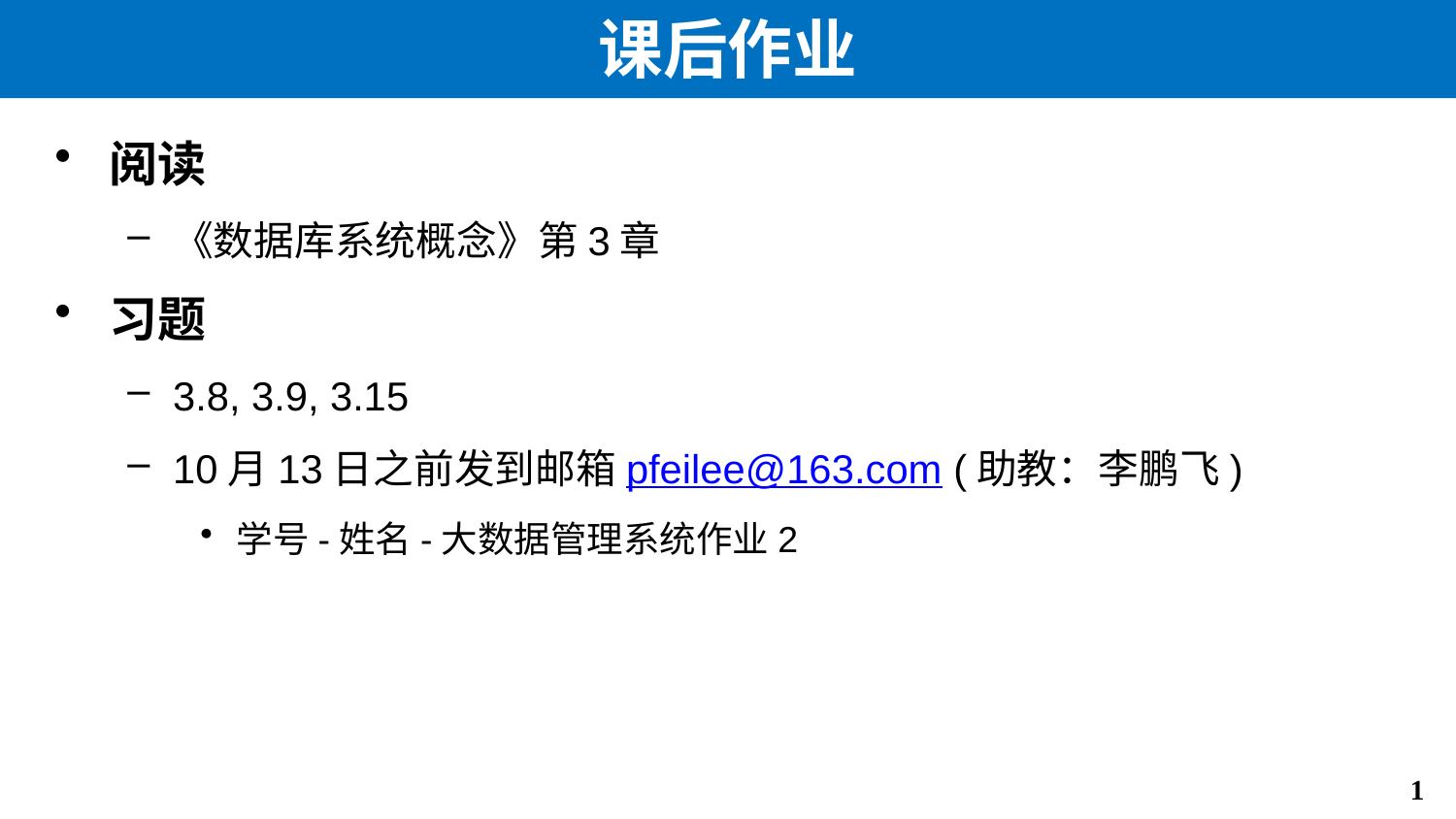

# 课后作业
阅读
《数据库系统概念》第3章
习题
3.8, 3.9, 3.15
10月13日之前发到邮箱pfeilee@163.com (助教：李鹏飞)
学号-姓名-大数据管理系统作业2